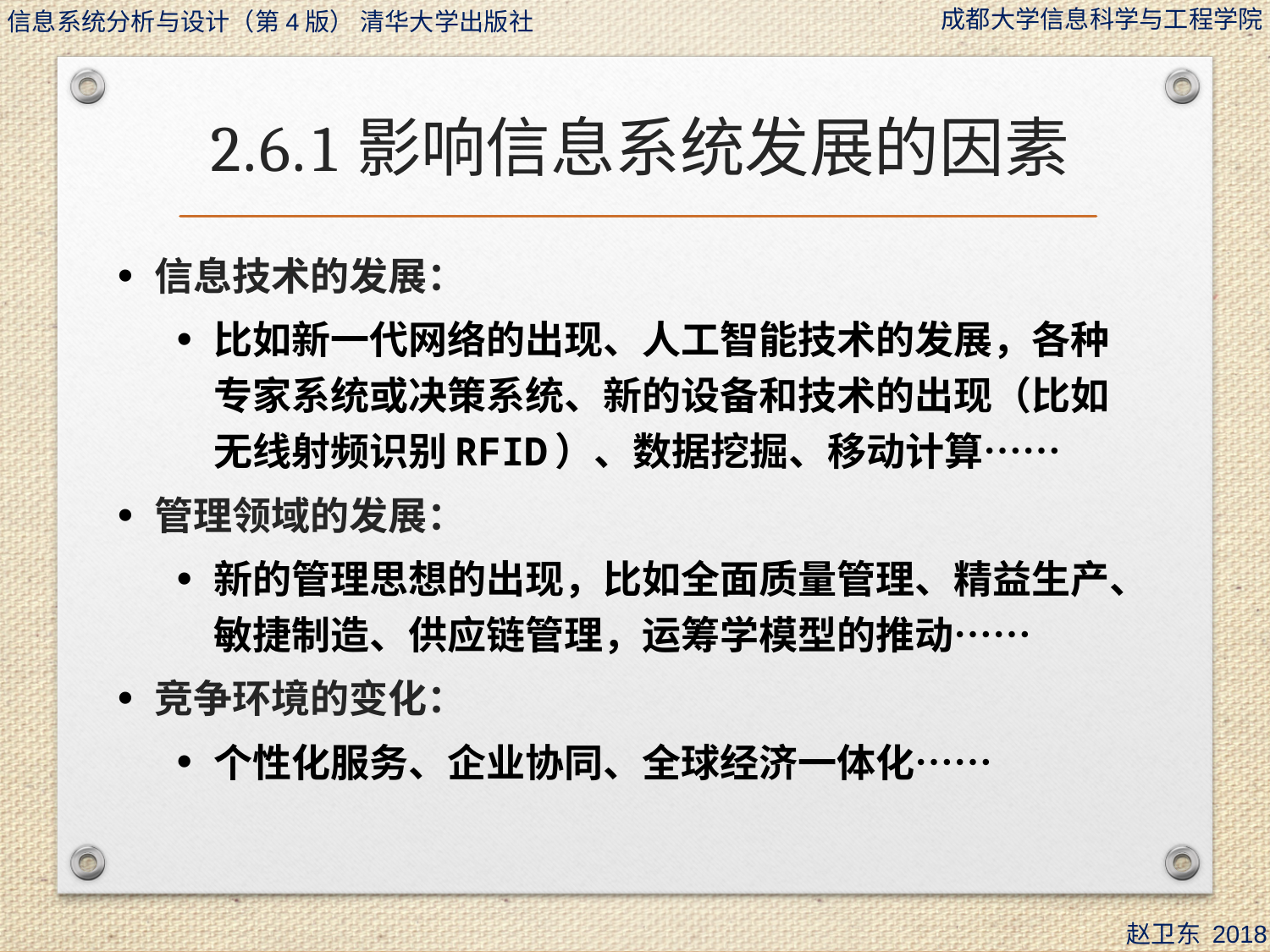

# 2.6.1影响信息系统发展的因素
信息技术的发展：
比如新一代网络的出现、人工智能技术的发展，各种专家系统或决策系统、新的设备和技术的出现（比如无线射频识别RFID）、数据挖掘、移动计算……
管理领域的发展：
新的管理思想的出现，比如全面质量管理、精益生产、敏捷制造、供应链管理，运筹学模型的推动……
竞争环境的变化：
个性化服务、企业协同、全球经济一体化……